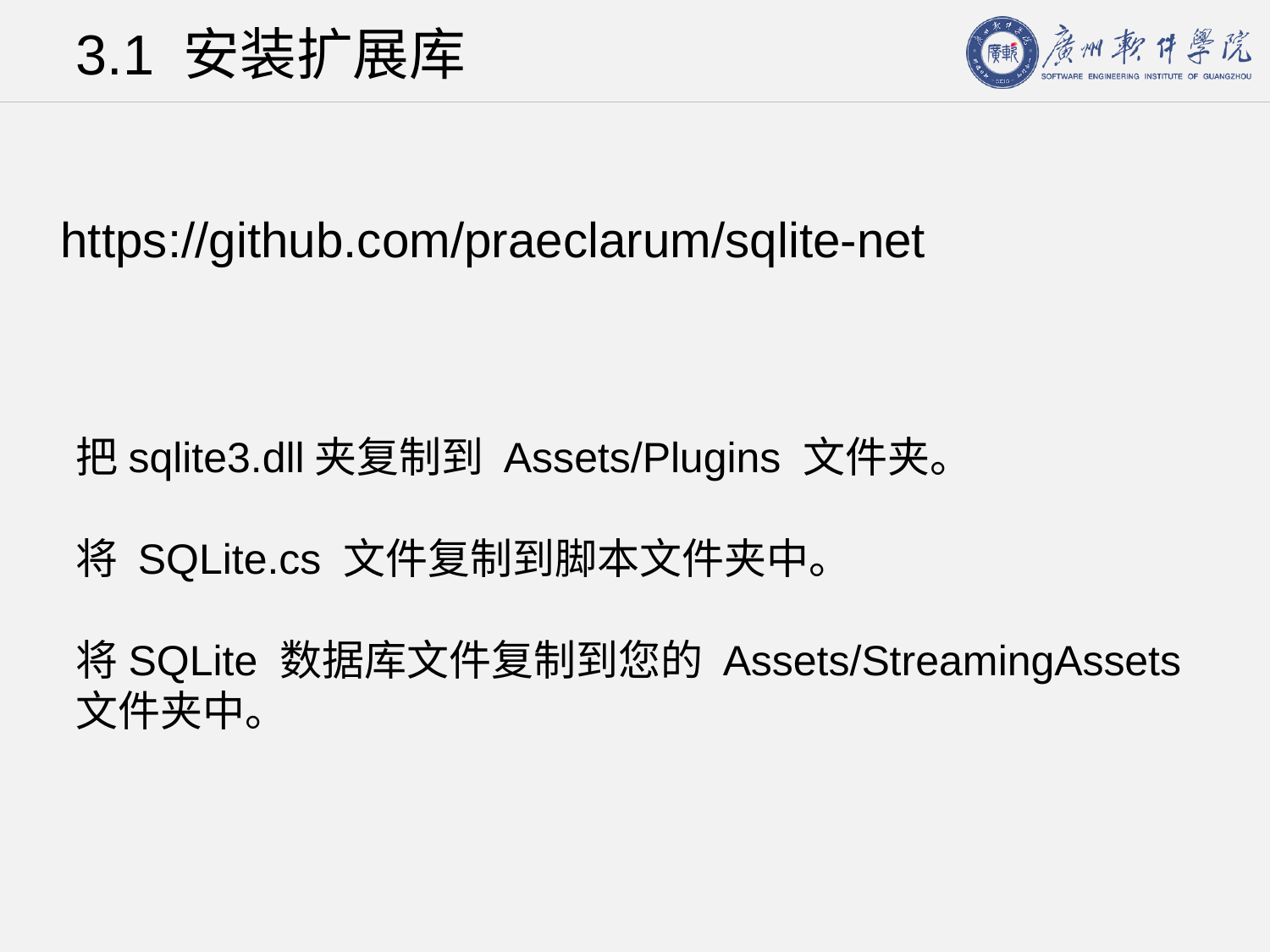

# 3.1 安装扩展库
https://github.com/praeclarum/sqlite-net

把sqlite3.dll夹复制到 Assets/Plugins 文件夹。

将 SQLite.cs 文件复制到脚本文件夹中。

将SQLite 数据库文件复制到您的 Assets/StreamingAssets 文件夹中。